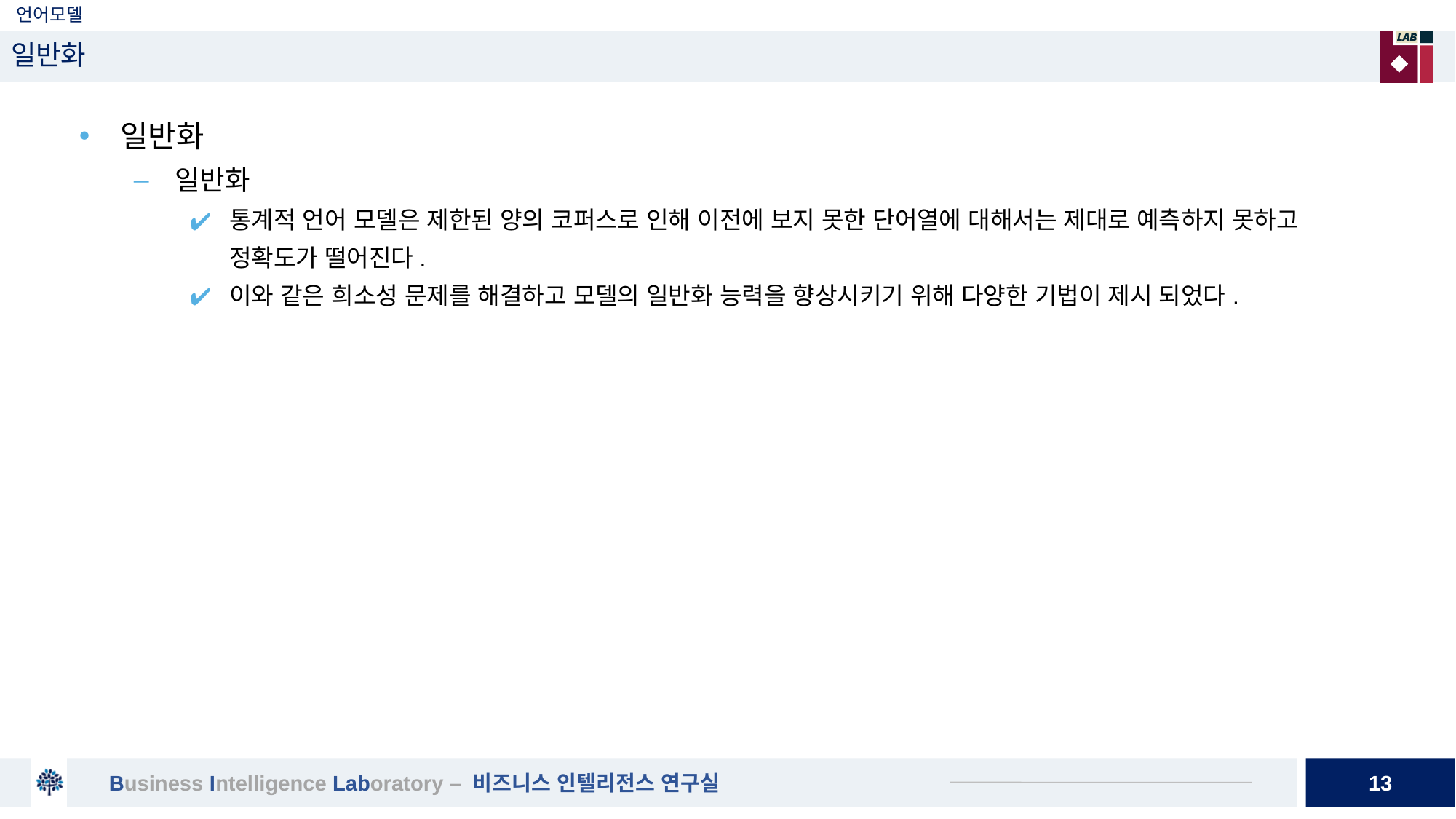

# 언어모델
일반화
일반화
일반화
통계적 언어 모델은 제한된 양의 코퍼스로 인해 이전에 보지 못한 단어열에 대해서는 제대로 예측하지 못하고 정확도가 떨어진다.
이와 같은 희소성 문제를 해결하고 모델의 일반화 능력을 향상시키기 위해 다양한 기법이 제시 되었다.
13